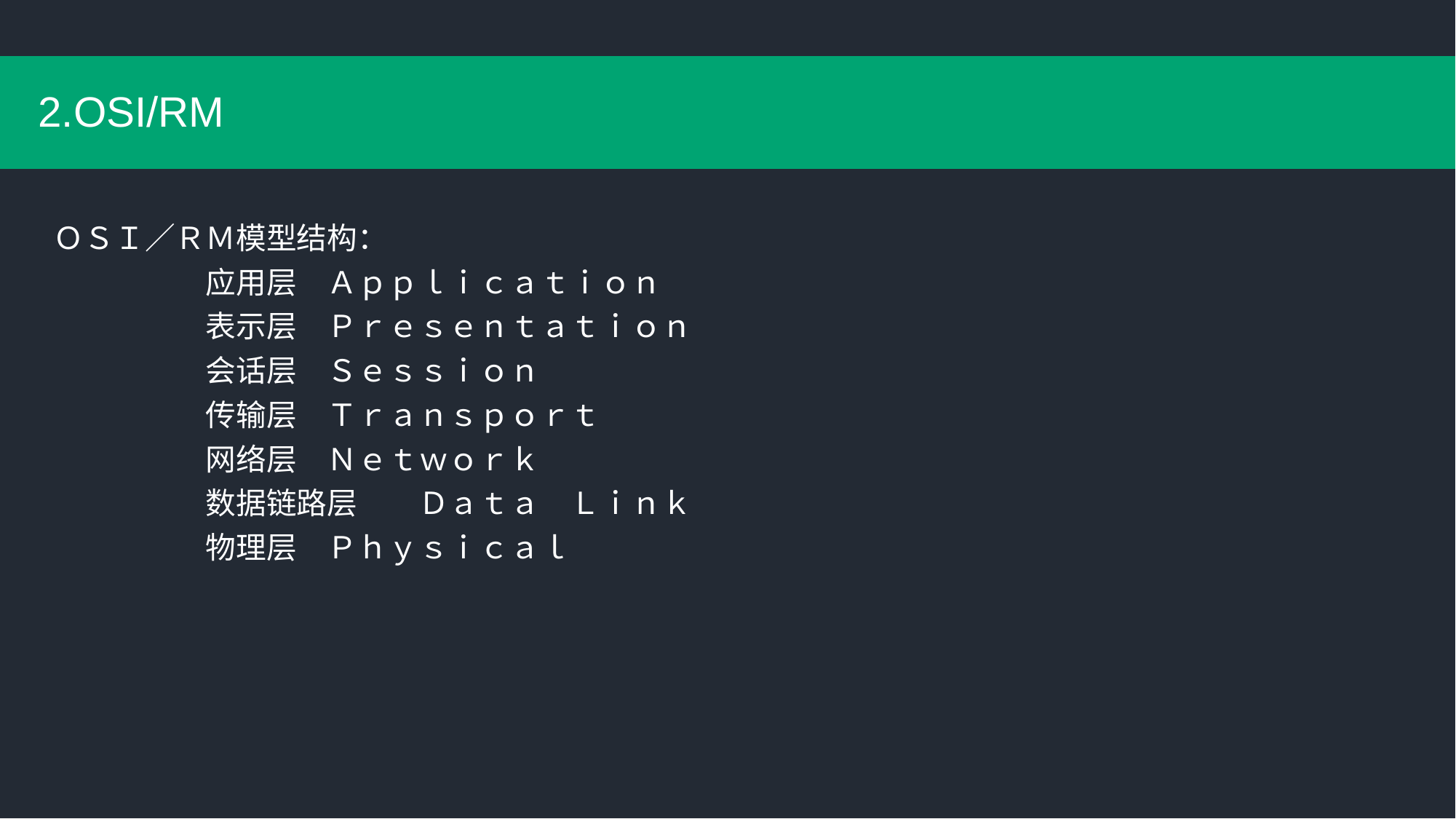

# 2.OSI/RM
ＯＳＩ／ＲＭ模型结构：
　　　　　应用层　Ａｐｐｌｉｃａｔｉｏｎ
　　　　　表示层　Ｐｒｅｓｅｎｔａｔｉｏｎ
　　　　　会话层　Ｓｅｓｓｉｏｎ
　　　　　传输层　Ｔｒａｎｓｐｏｒｔ
　　　　　网络层　Ｎｅｔｗｏｒｋ
　　　　　数据链路层　　Ｄａｔａ　Ｌｉｎｋ
　　　　　物理层　Ｐｈｙｓｉｃａｌ